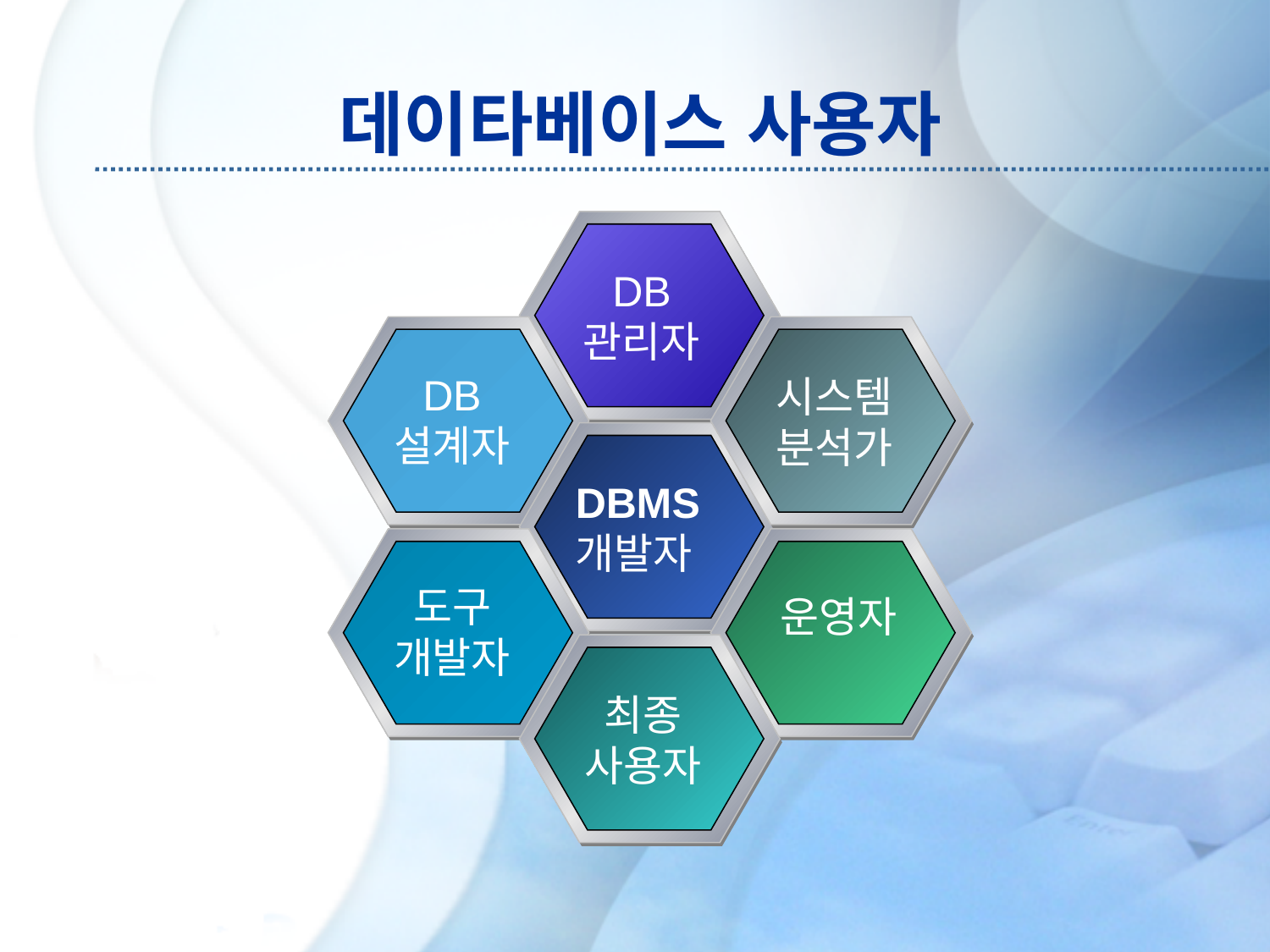

# 데이타베이스 사용자

DB
관리자

DB
설계자

시스템
분석가

DBMS
개발자

도구
개발자

운영자

최종
사용자